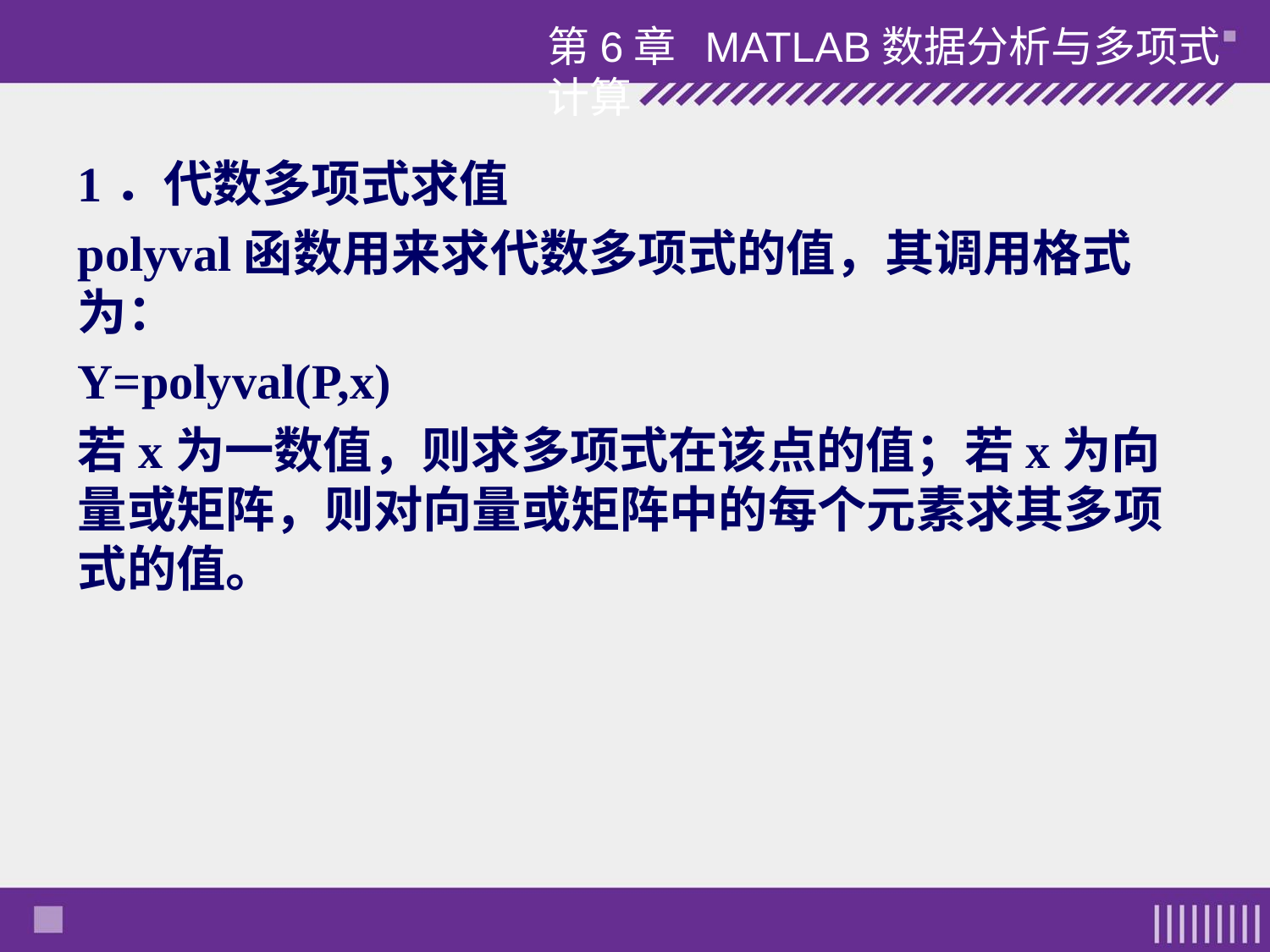

第6章  MATLAB数据分析与多项式计算
1．代数多项式求值
polyval函数用来求代数多项式的值，其调用格式为：
Y=polyval(P,x)
若x为一数值，则求多项式在该点的值；若x为向量或矩阵，则对向量或矩阵中的每个元素求其多项式的值。